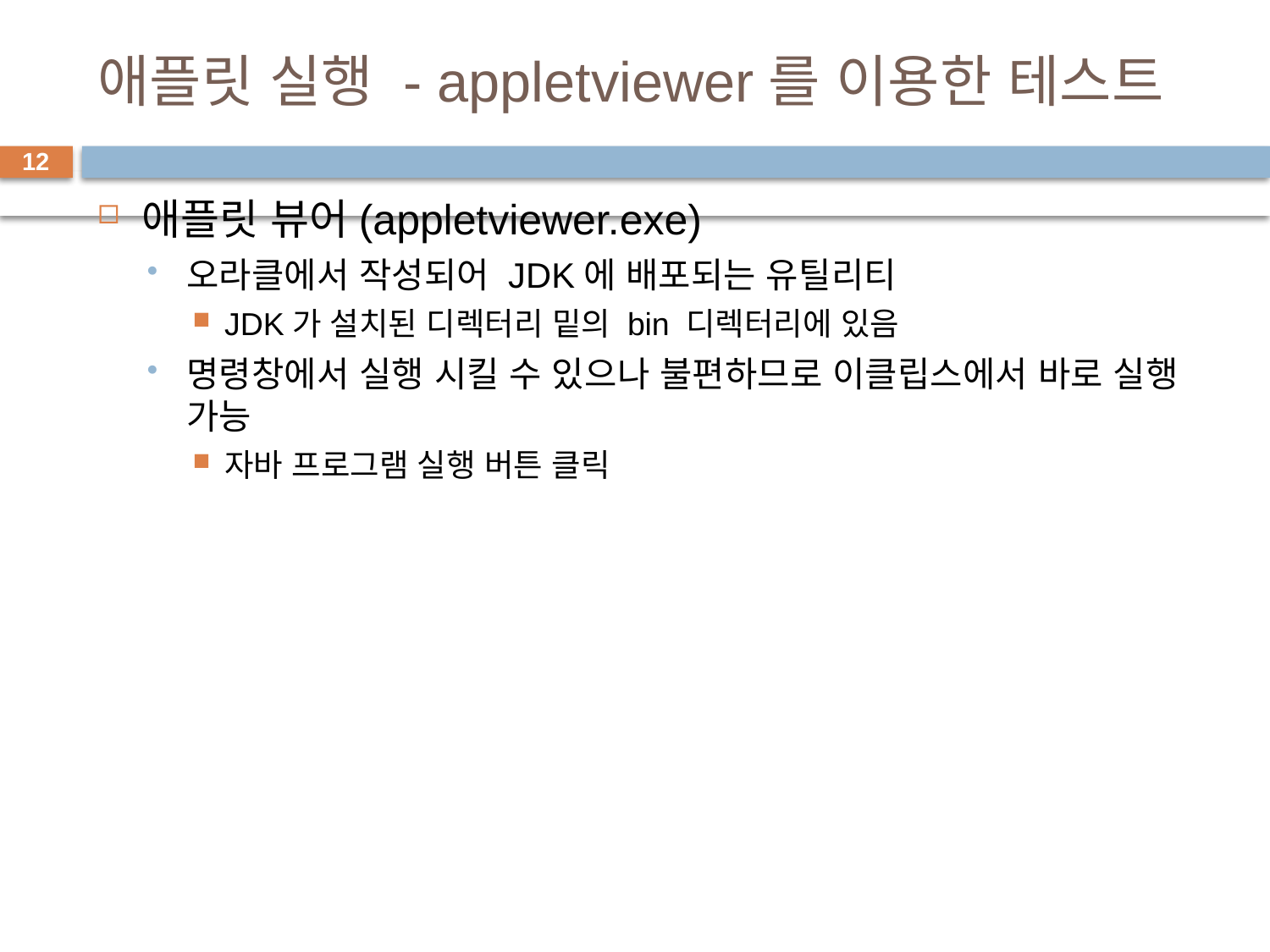

# 애플릿 실행 - appletviewer를 이용한 테스트
12
애플릿 뷰어(appletviewer.exe)
오라클에서 작성되어 JDK에 배포되는 유틸리티
JDK가 설치된 디렉터리 밑의 bin 디렉터리에 있음
명령창에서 실행 시킬 수 있으나 불편하므로 이클립스에서 바로 실행 가능
자바 프로그램 실행 버튼 클릭